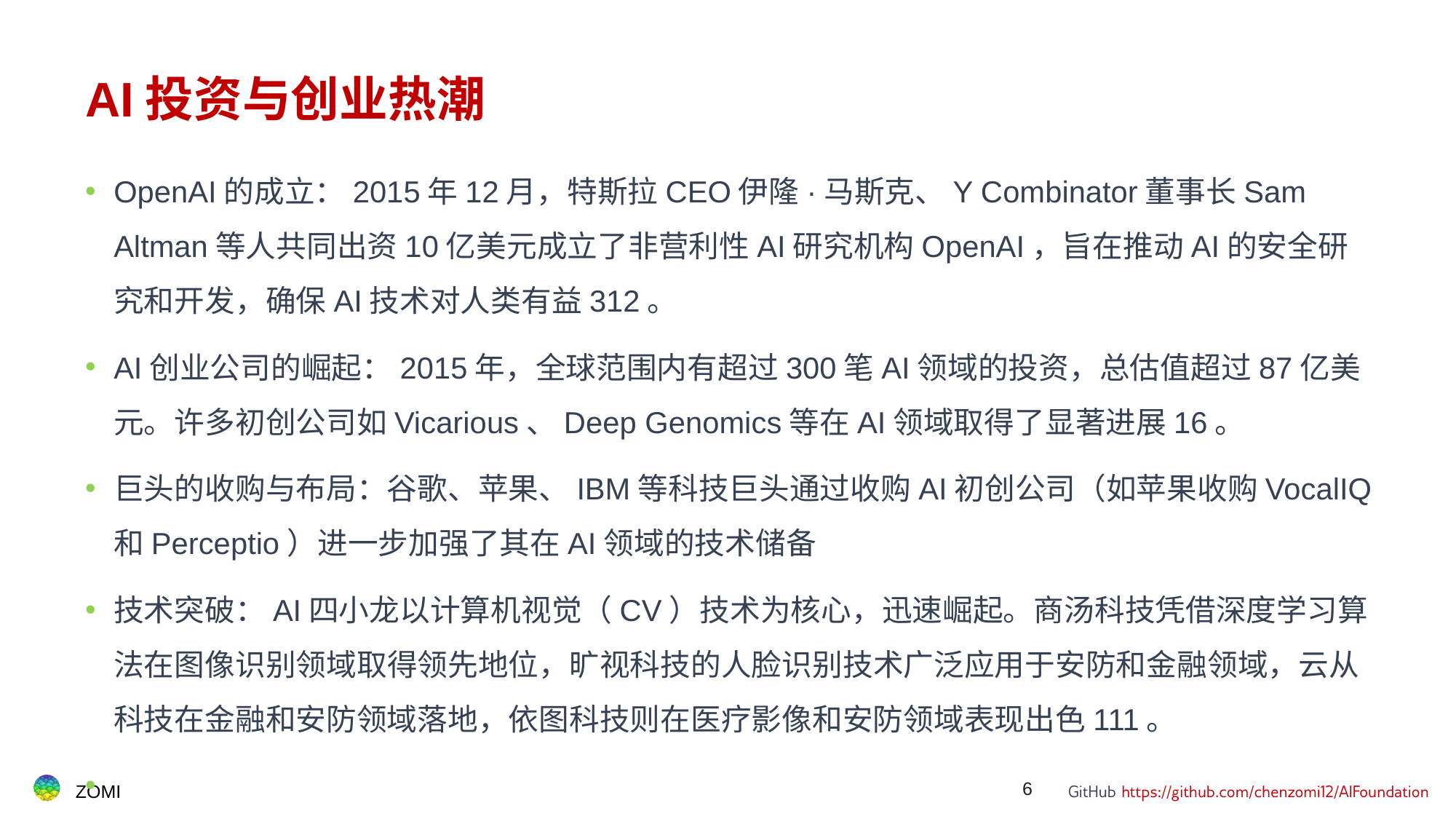

# AI投资与创业热潮
OpenAI的成立：2015年12月，特斯拉CEO伊隆·马斯克、Y Combinator董事长Sam Altman等人共同出资10亿美元成立了非营利性AI研究机构OpenAI，旨在推动AI的安全研究和开发，确保AI技术对人类有益312。
AI创业公司的崛起：2015年，全球范围内有超过300笔AI领域的投资，总估值超过87亿美元。许多初创公司如Vicarious、Deep Genomics等在AI领域取得了显著进展16。
巨头的收购与布局：谷歌、苹果、IBM等科技巨头通过收购AI初创公司（如苹果收购VocalIQ和Perceptio）进一步加强了其在AI领域的技术储备
技术突破：AI四小龙以计算机视觉（CV）技术为核心，迅速崛起。商汤科技凭借深度学习算法在图像识别领域取得领先地位，旷视科技的人脸识别技术广泛应用于安防和金融领域，云从科技在金融和安防领域落地，依图科技则在医疗影像和安防领域表现出色111。
云从科技：2015年成立，孵化自中国科学院，凭借“国家队”背景，在金融领域迅速打开市场。形成 4 小龙的趋势。